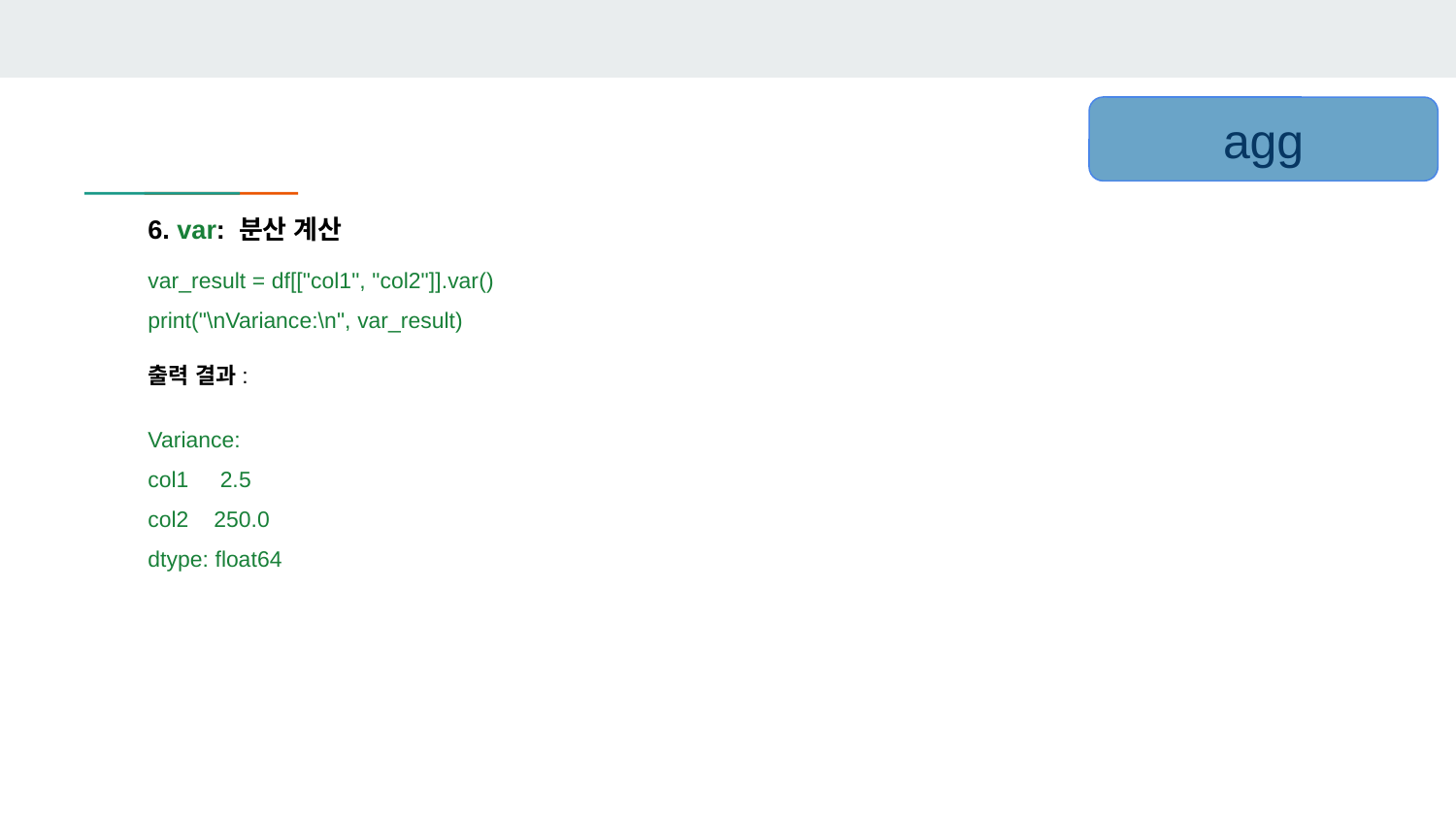

agg
6. var: 분산 계산
var_result = df[["col1", "col2"]].var()
print("\nVariance:\n", var_result)
출력 결과:
Variance:
col1     2.5
col2    250.0
dtype: float64